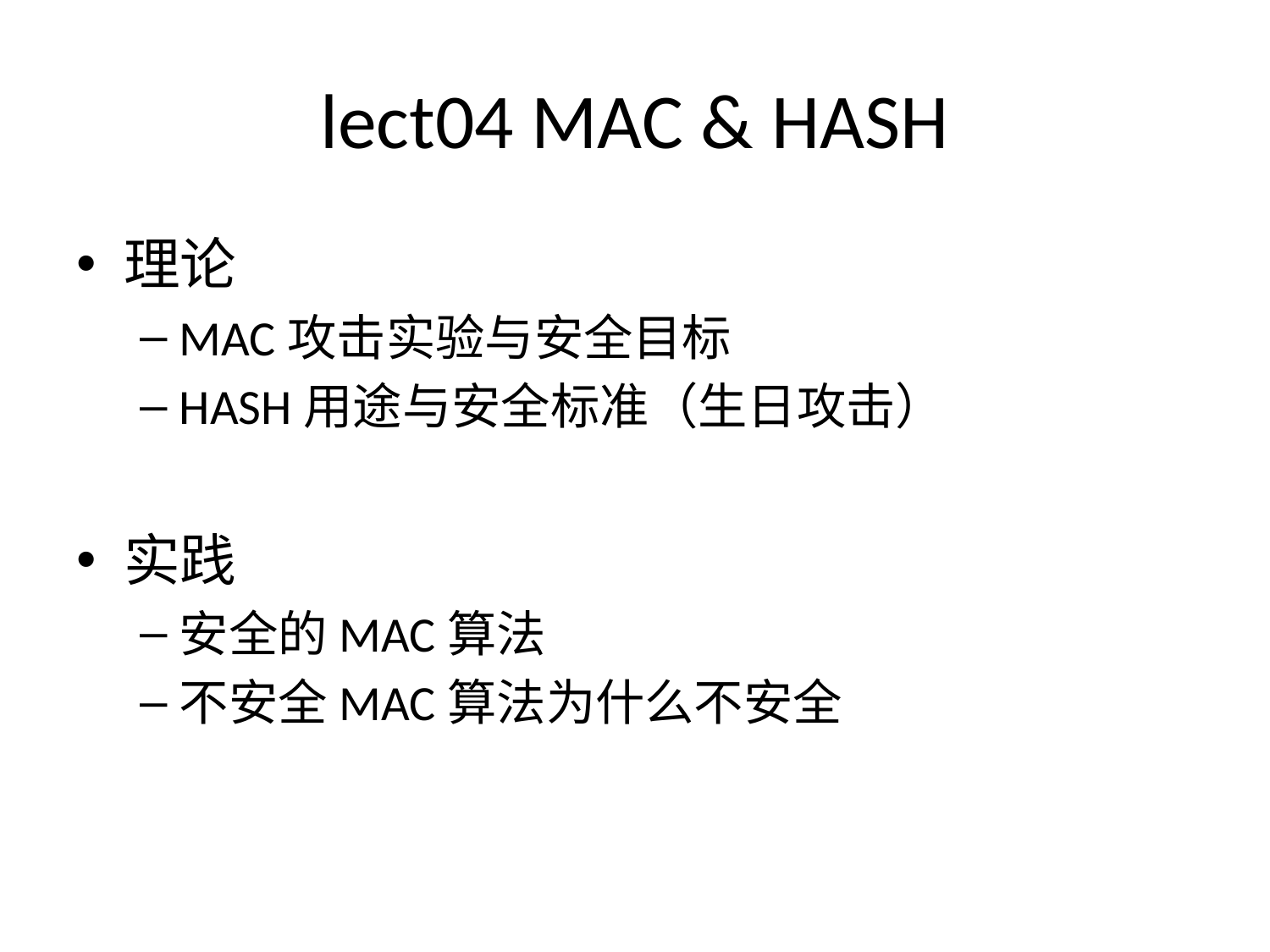

# lect04 MAC & HASH
理论
MAC攻击实验与安全目标
HASH用途与安全标准（生日攻击）

实践
安全的MAC算法
不安全MAC算法为什么不安全